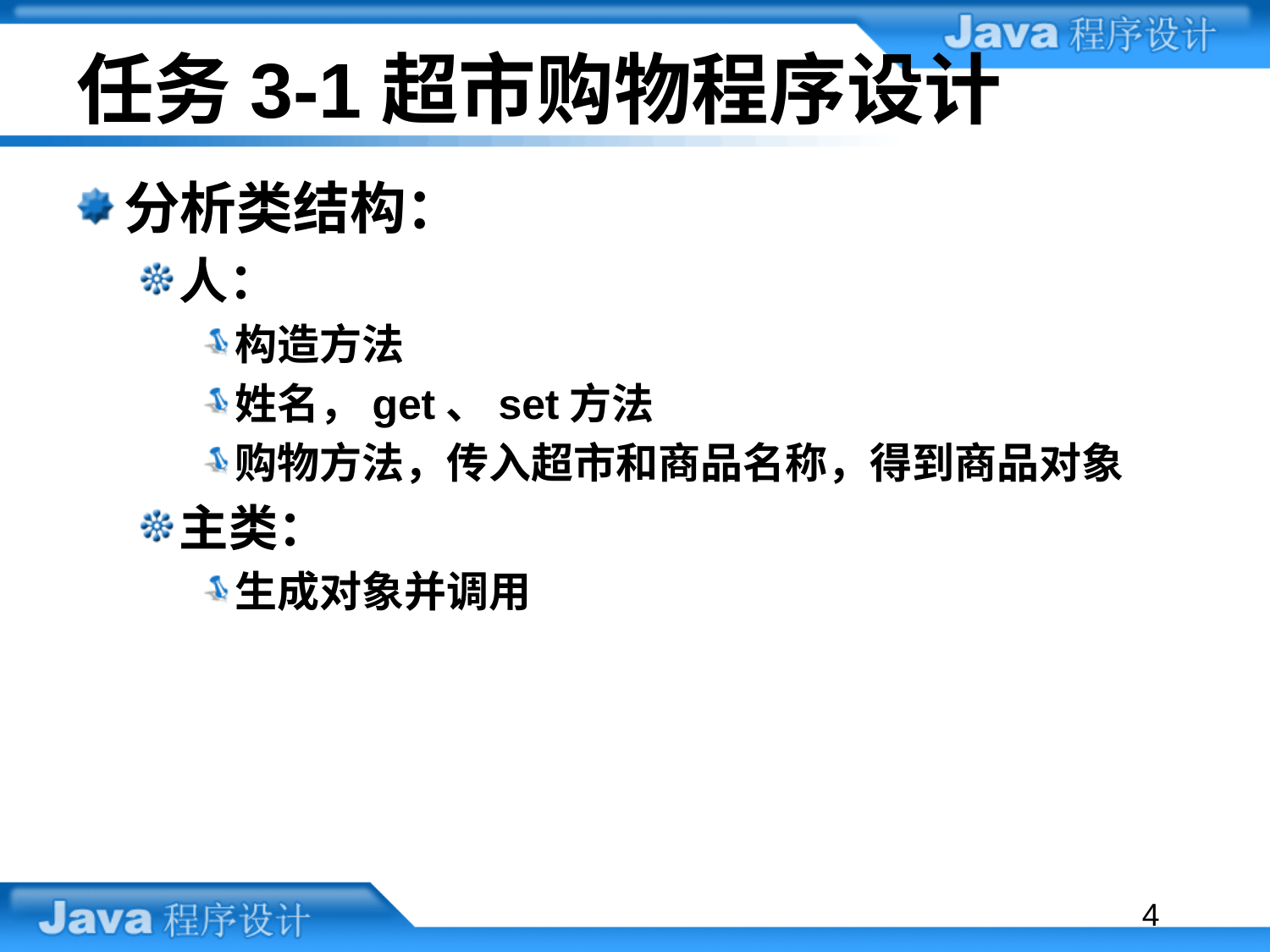

# 任务3-1超市购物程序设计
分析类结构：
人：
构造方法
姓名，get、set方法
购物方法，传入超市和商品名称，得到商品对象
主类：
生成对象并调用